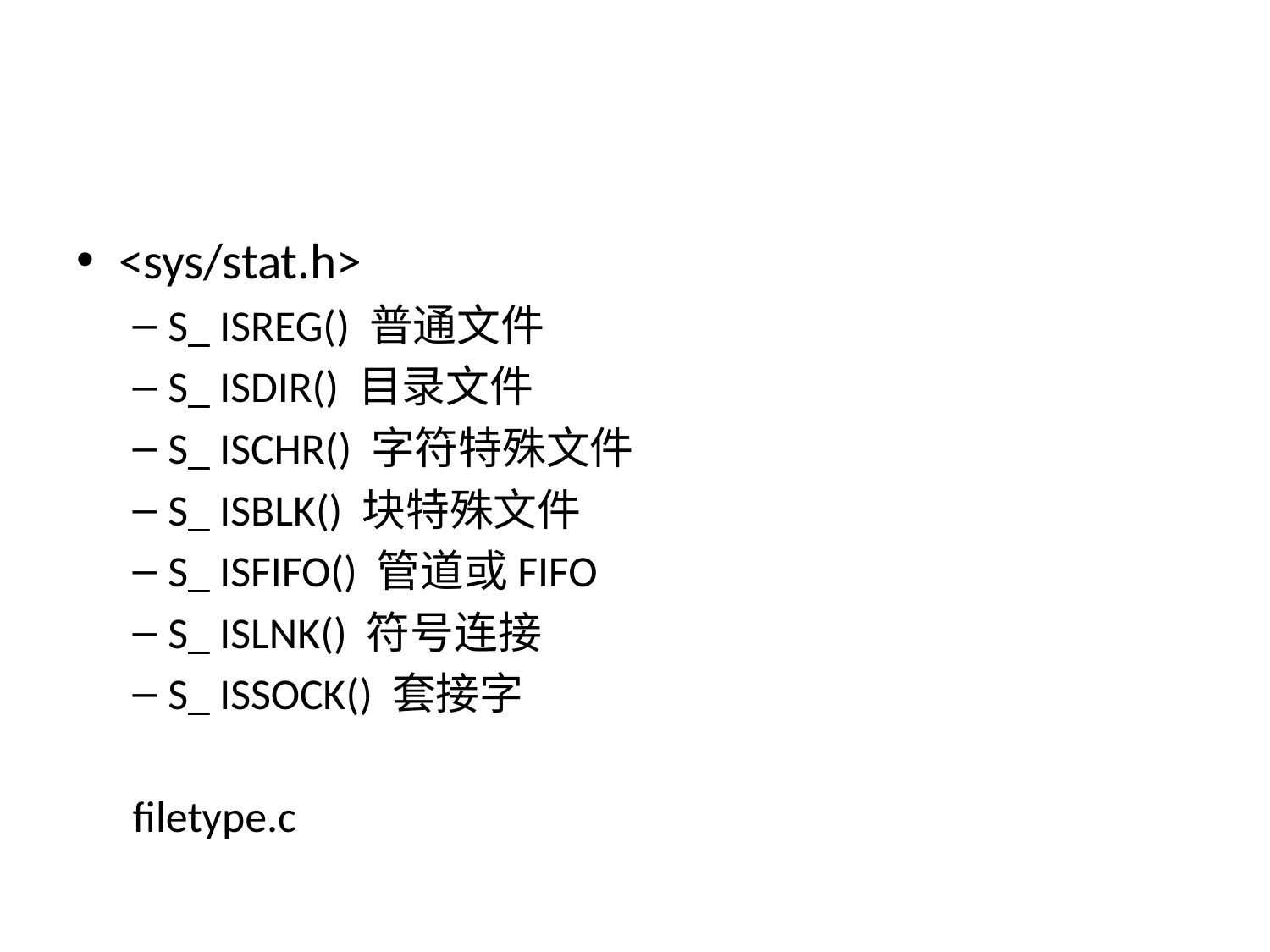

#
<sys/stat.h>
S_ ISREG() 普通文件
S_ ISDIR() 目录文件
S_ ISCHR() 字符特殊文件
S_ ISBLK() 块特殊文件
S_ ISFIFO() 管道或FIFO
S_ ISLNK() 符号连接
S_ ISSOCK() 套接字

filetype.c